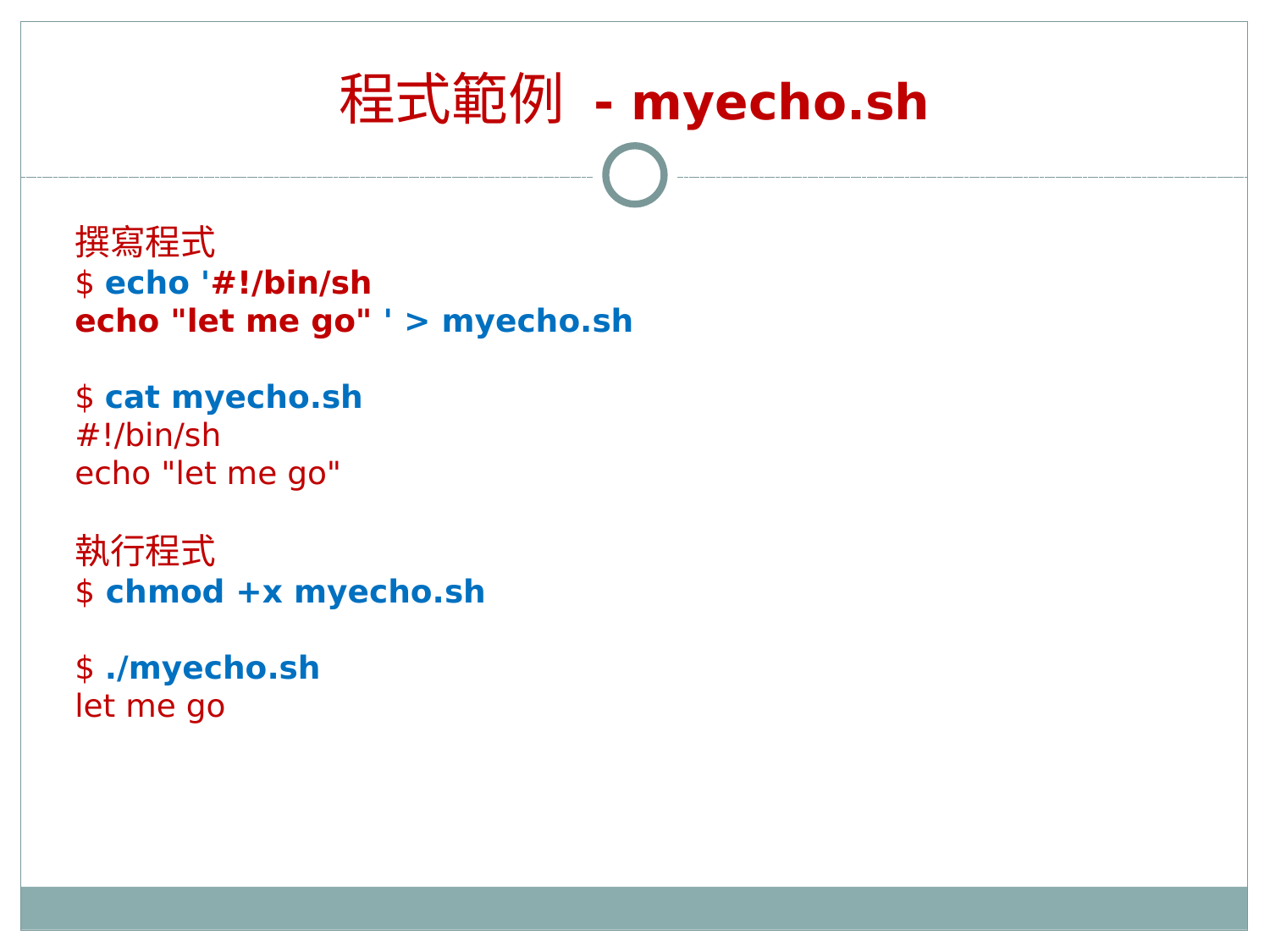

# 程式範例 - myecho.sh
撰寫程式
$ echo '#!/bin/sh
echo "let me go" ' > myecho.sh

$ cat myecho.sh
#!/bin/sh
echo "let me go"

執行程式
$ chmod +x myecho.sh

$ ./myecho.sh
let me go